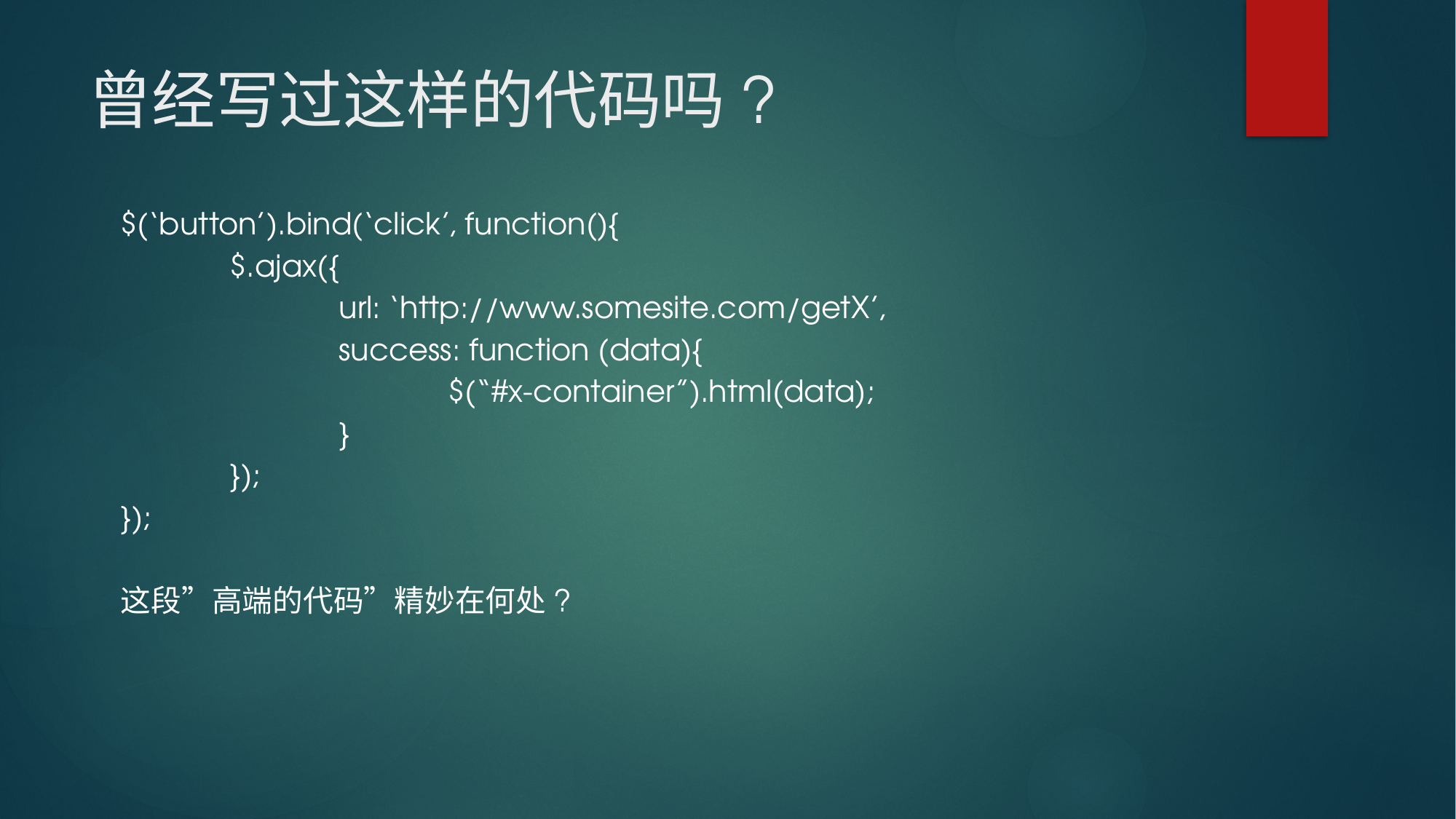

# 曾经写过这样的代码吗?
$(‘button’).bind(‘click’, function(){
	$.ajax({
		url: ‘http://www.somesite.com/getX’,
		success: function (data){
			$(“#x-container”).html(data);
		}
	});
});

这段”高端的代码”精妙在何处?